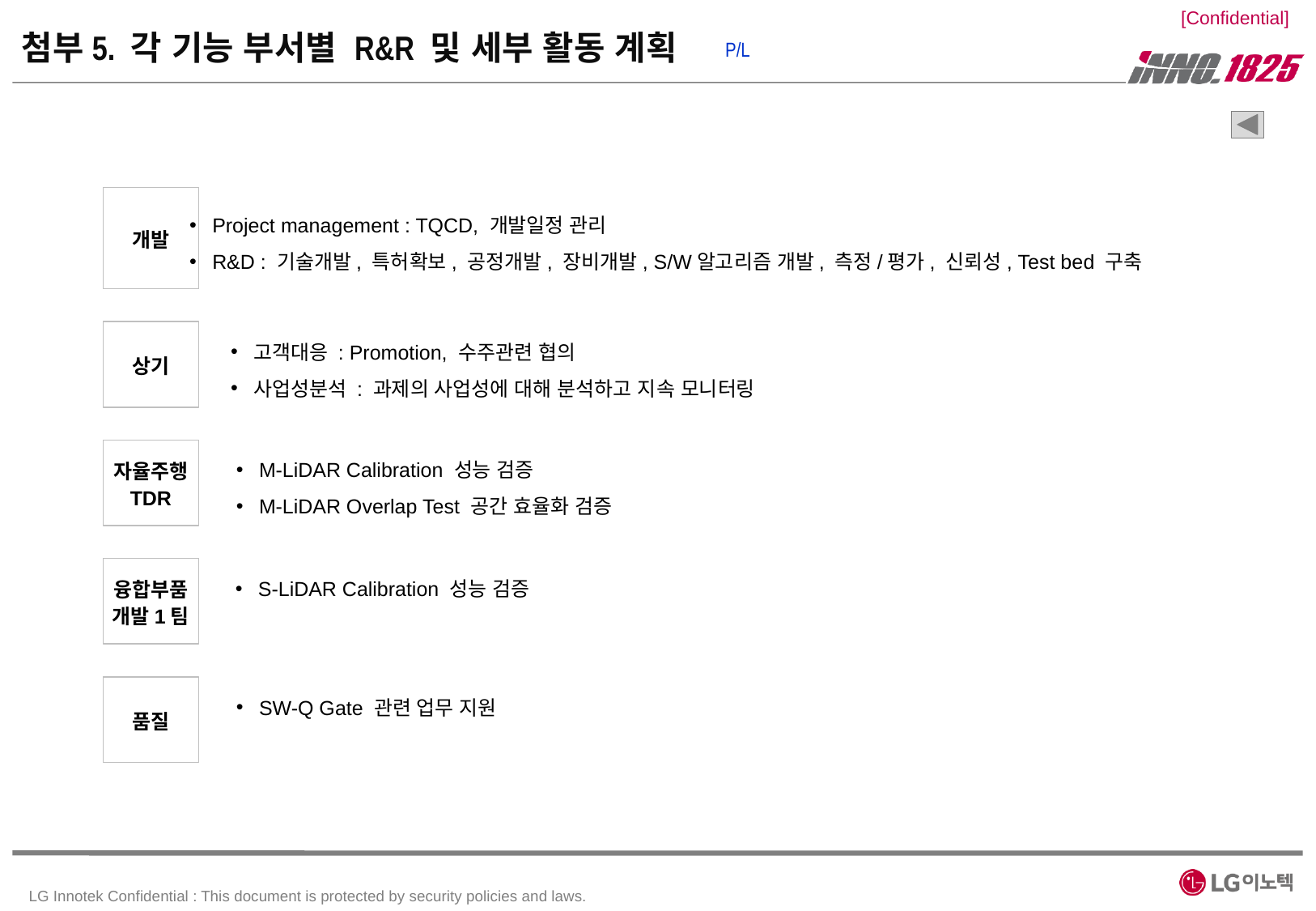

첨부5. 각 기능 부서별 R&R 및 세부 활동 계획
P/L

개발
Project management : TQCD, 개발일정 관리
R&D : 기술개발, 특허확보, 공정개발, 장비개발, S/W알고리즘 개발, 측정/평가, 신뢰성, Test bed 구축
상기
고객대응 : Promotion, 수주관련 협의
사업성분석 : 과제의 사업성에 대해 분석하고 지속 모니터링
M-LiDAR Calibration 성능 검증
M-LiDAR Overlap Test 공간 효율화 검증
자율주행
TDR
융합부품개발1팀
S-LiDAR Calibration 성능 검증
품질
SW-Q Gate 관련 업무 지원